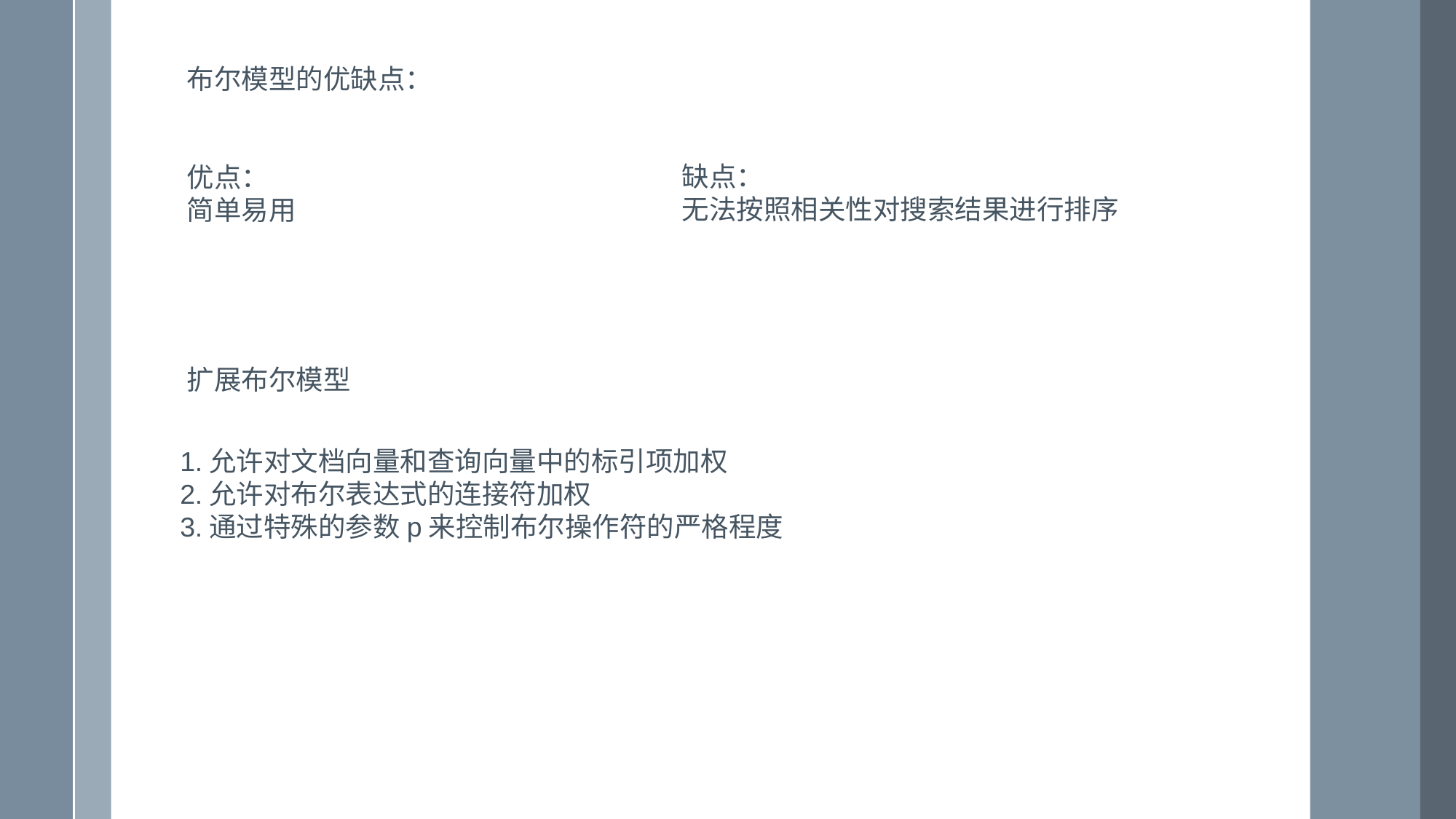

布尔模型的优缺点：

优点：
简单易用
缺点：
无法按照相关性对搜索结果进行排序
扩展布尔模型
1.允许对文档向量和查询向量中的标引项加权
2.允许对布尔表达式的连接符加权
3.通过特殊的参数p来控制布尔操作符的严格程度